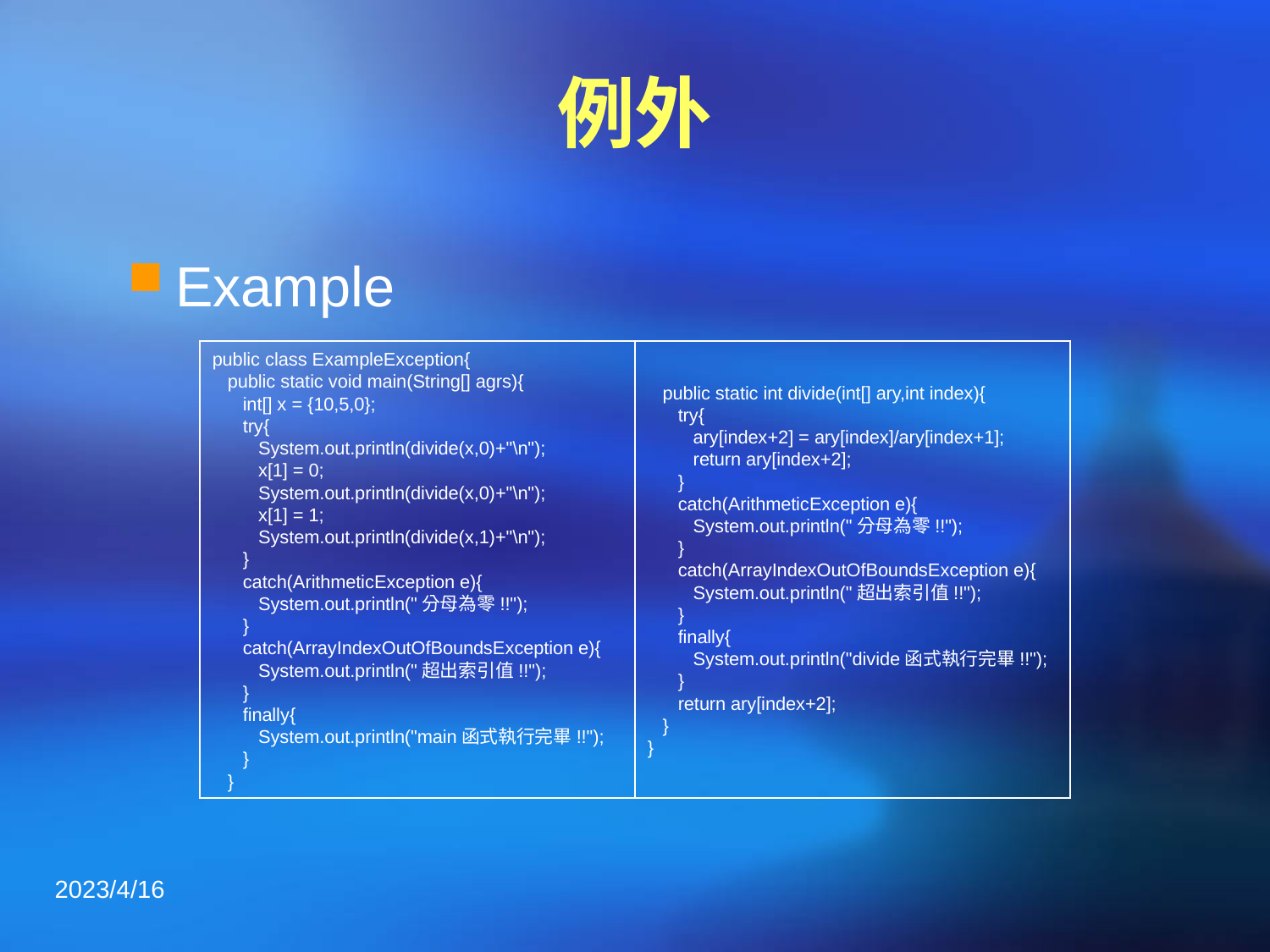

# 例外
Example
public class ExampleException{
   public static void main(String[] agrs){
      int[] x = {10,5,0};
      try{
         System.out.println(divide(x,0)+"\n");
         x[1] = 0;
         System.out.println(divide(x,0)+"\n");
         x[1] = 1;
         System.out.println(divide(x,1)+"\n");
      }
      catch(ArithmeticException e){
         System.out.println("分母為零!!");
      }
      catch(ArrayIndexOutOfBoundsException e){
         System.out.println("超出索引值!!");
      }
      finally{
         System.out.println("main函式執行完畢!!");
      }
   }
   public static int divide(int[] ary,int index){
      try{
         ary[index+2] = ary[index]/ary[index+1];
         return ary[index+2];
      }
      catch(ArithmeticException e){
         System.out.println("分母為零!!");
      }
      catch(ArrayIndexOutOfBoundsException e){
         System.out.println("超出索引值!!");
      }
      finally{
         System.out.println("divide函式執行完畢!!");
      }
      return ary[index+2];
   }
}
2023/4/16